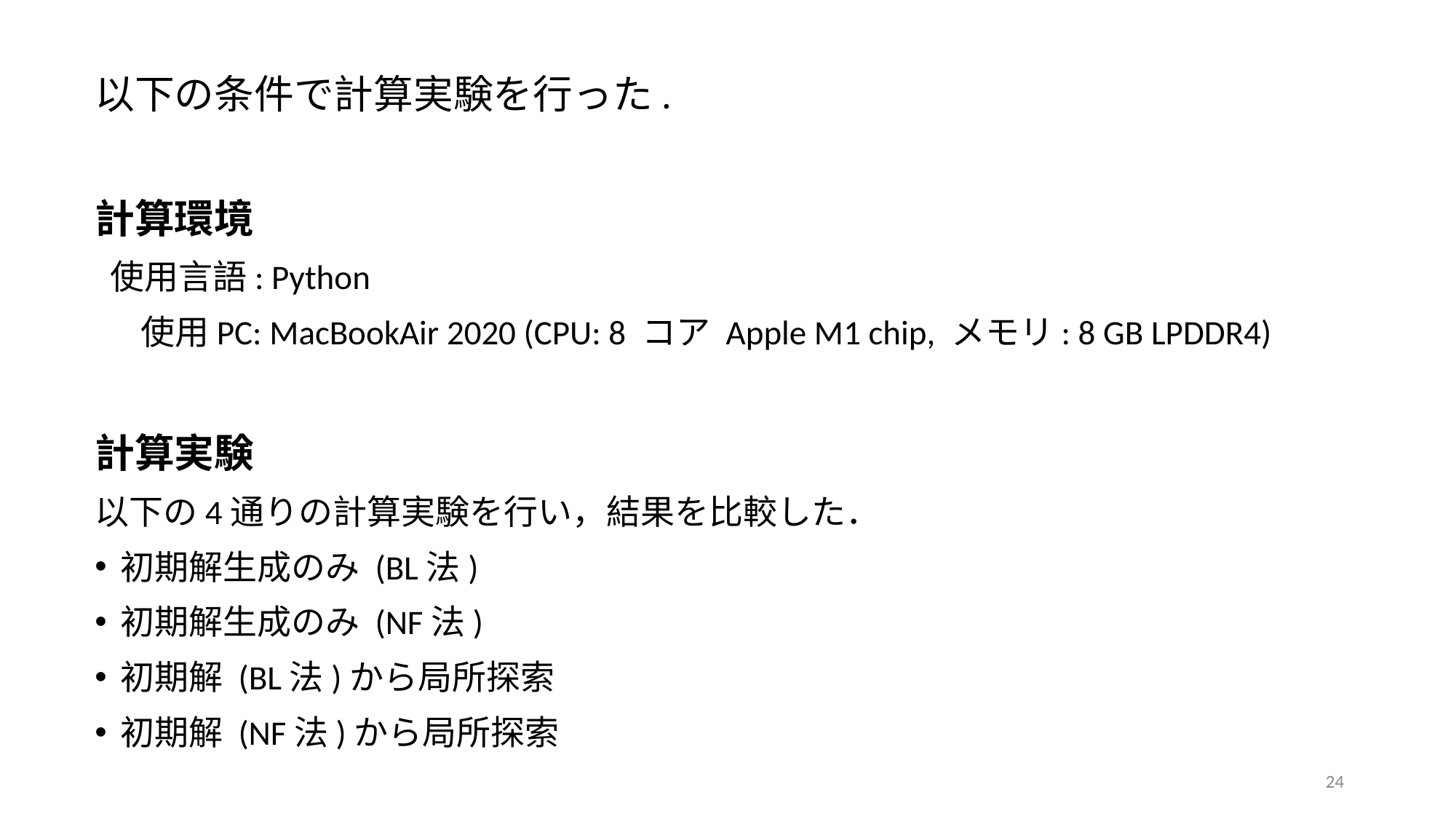

以下の条件で計算実験を行った.

計算環境
 使用言語: Python
     使用PC: MacBookAir 2020 (CPU: 8 コア Apple M1 chip, メモリ: 8 GB LPDDR4)

計算実験
以下の4通りの計算実験を行い，結果を比較した．
初期解生成のみ (BL法)
初期解生成のみ (NF法)
初期解 (BL法)から局所探索
初期解 (NF法)から局所探索
24